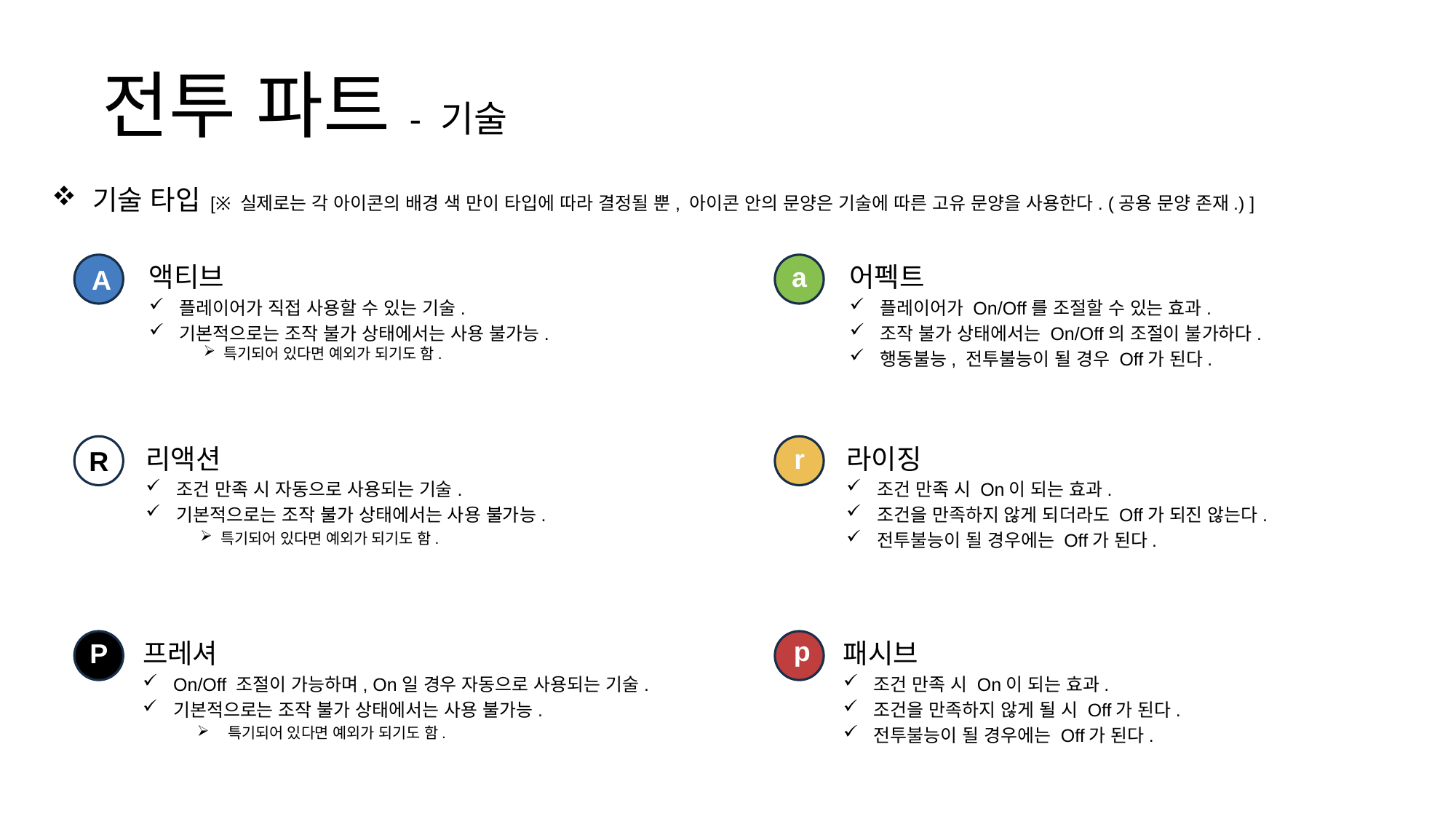

전투 파트 - 기술
기술 타입 [※ 실제로는 각 아이콘의 배경 색 만이 타입에 따라 결정될 뿐, 아이콘 안의 문양은 기술에 따른 고유 문양을 사용한다. (공용 문양 존재.) ]

A
액티브

플레이어가 직접 사용할 수 있는 기술.

기본적으로는 조작 불가 상태에서는 사용 불가능.
특기되어 있다면 예외가 되기도 함.

a
어펙트

플레이어가 On/Off를 조절할 수 있는 효과.

조작 불가 상태에서는 On/Off의 조절이 불가하다.

행동불능, 전투불능이 될 경우 Off가 된다.

R
리액션

조건 만족 시 자동으로 사용되는 기술.

기본적으로는 조작 불가 상태에서는 사용 불가능.

특기되어 있다면 예외가 되기도 함.

r
라이징

조건 만족 시 On이 되는 효과.

조건을 만족하지 않게 되더라도 Off가 되진 않는다.

전투불능이 될 경우에는 Off가 된다.
p

P
프레셔

On/Off 조절이 가능하며, On일 경우 자동으로 사용되는 기술.

기본적으로는 조작 불가 상태에서는 사용 불가능.

특기되어 있다면 예외가 되기도 함.
패시브

조건 만족 시 On이 되는 효과.

조건을 만족하지 않게 될 시 Off가 된다.

전투불능이 될 경우에는 Off가 된다.